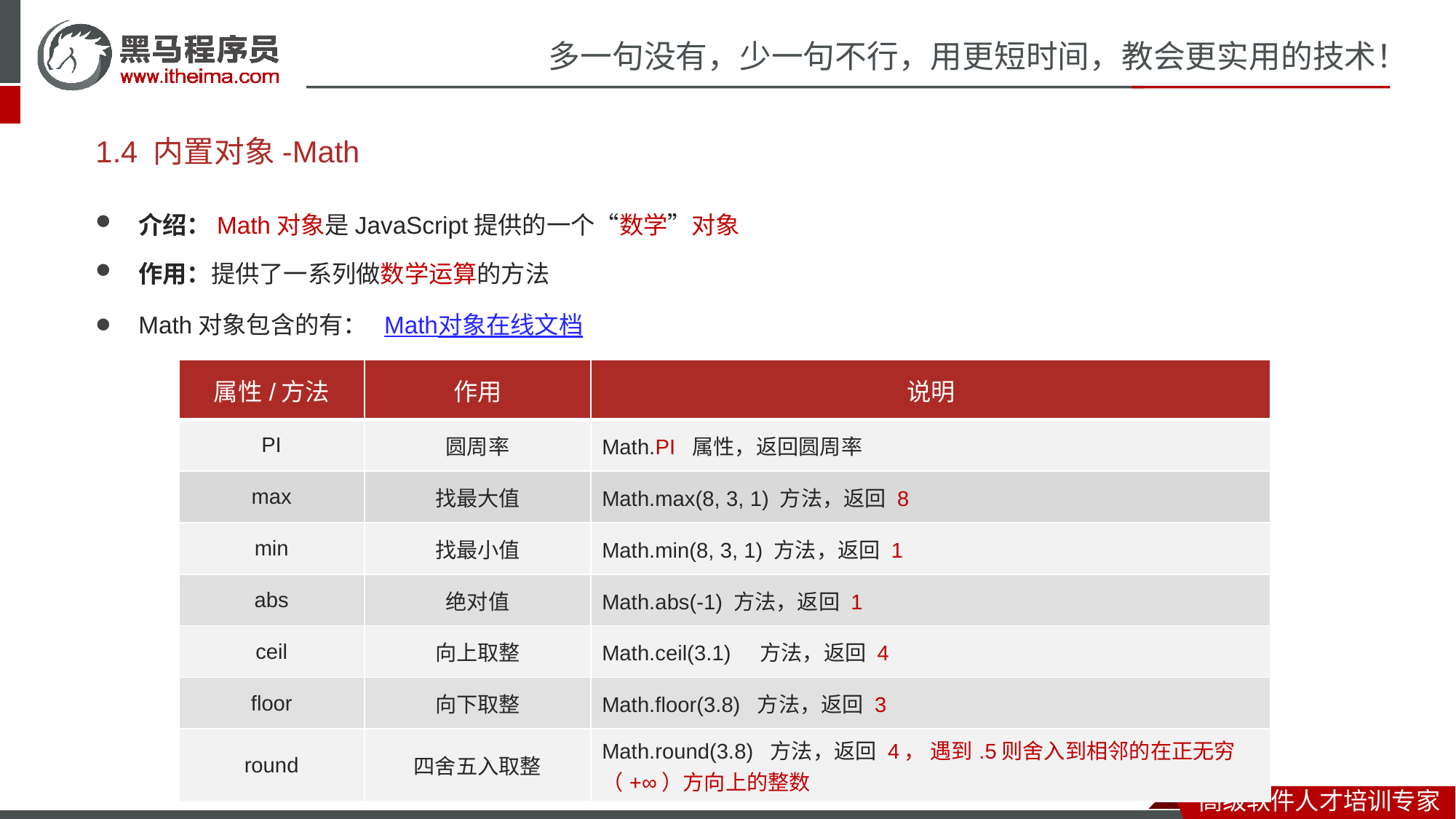

# 1.4 内置对象-Math
介绍：Math对象是JavaScript提供的一个“数学”对象
作用：提供了一系列做数学运算的方法
Math对象包含的有：  Math对象在线文档

| 属性/方法 | 作用 | 说明 |
| --- | --- | --- |
| PI | 圆周率 | Math.PI 属性，返回圆周率 |
| max | 找最大值 | Math.max(8, 3, 1) 方法，返回 8 |
| min | 找最小值 | Math.min(8, 3, 1) 方法，返回 1 |
| abs | 绝对值 | Math.abs(-1) 方法，返回 1 |
| ceil | 向上取整 | Math.ceil(3.1) 方法，返回 4 |
| floor | 向下取整 | Math.floor(3.8) 方法，返回 3 |
| round | 四舍五入取整 | Math.round(3.8) 方法，返回 4， 遇到.5则舍入到相邻的在正无穷（+∞）方向上的整数 |